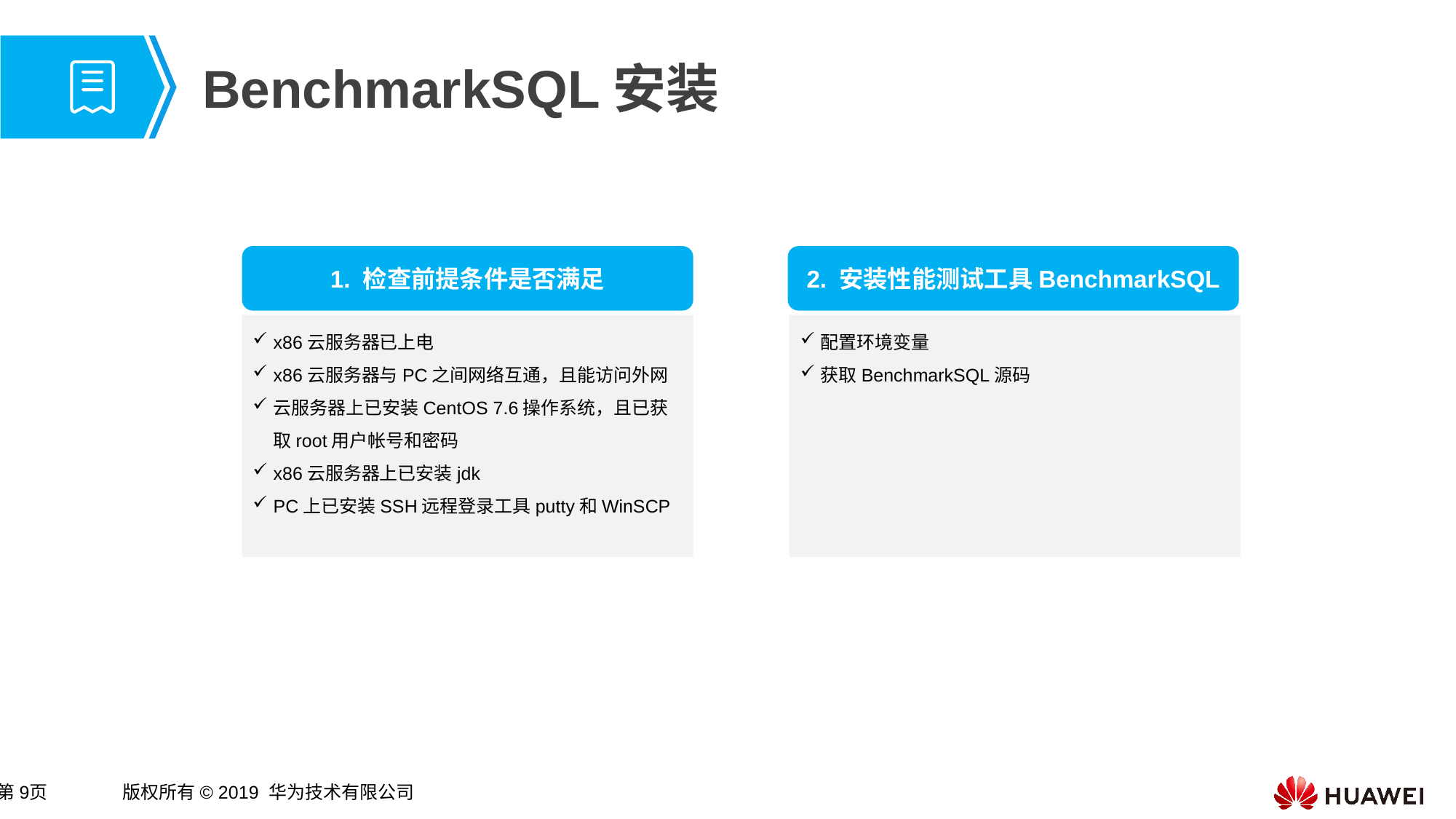

# BenchmarkSQL安装
1. 检查前提条件是否满足
2. 安装性能测试工具BenchmarkSQL
x86云服务器已上电
x86云服务器与PC之间网络互通，且能访问外网
云服务器上已安装CentOS 7.6操作系统，且已获取root用户帐号和密码
x86云服务器上已安装jdk
PC上已安装SSH远程登录工具putty和WinSCP
配置环境变量
获取BenchmarkSQL源码